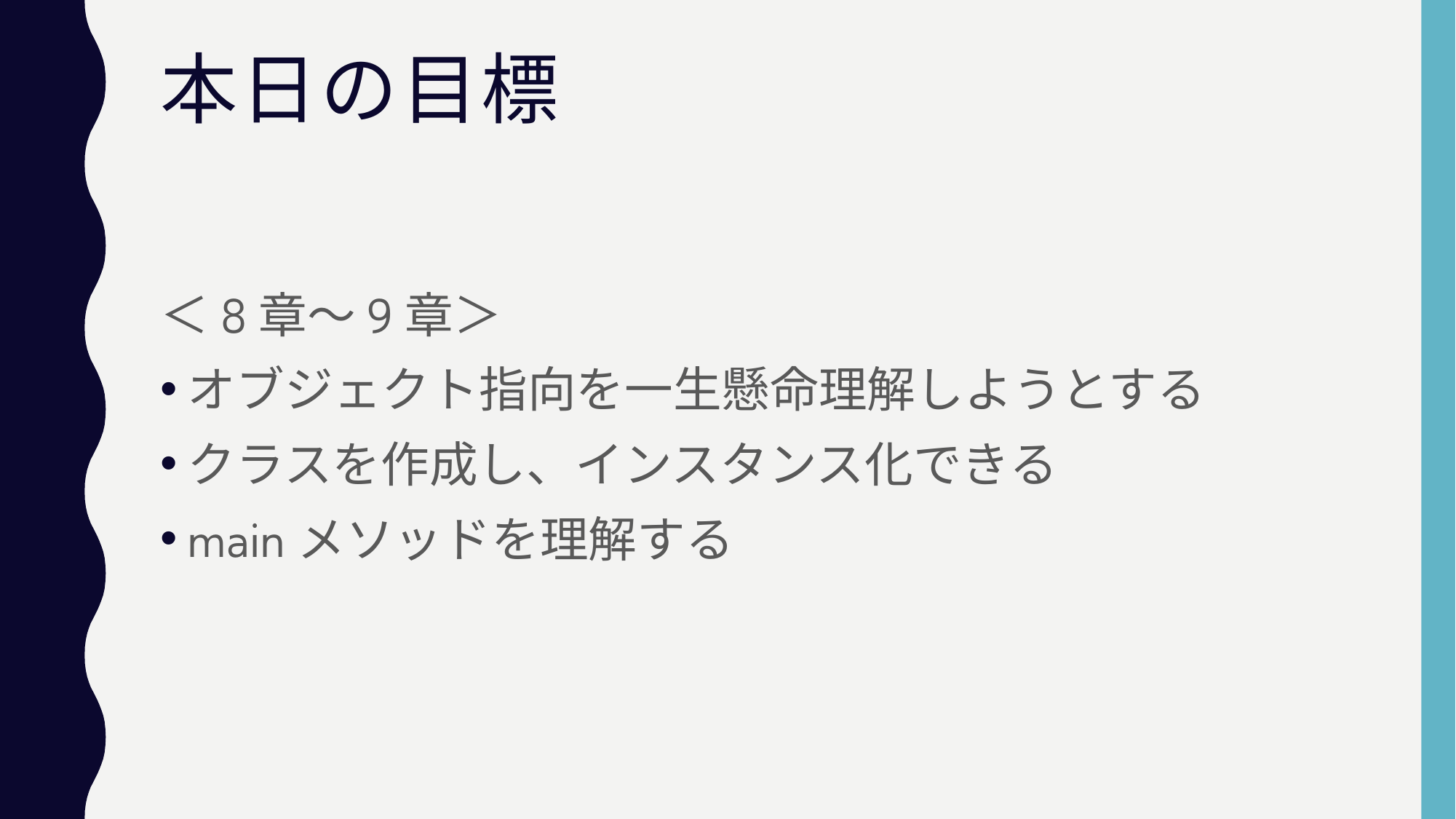

# 本日の目標
＜8章～9章＞
オブジェクト指向を一生懸命理解しようとする
クラスを作成し、インスタンス化できる
mainメソッドを理解する